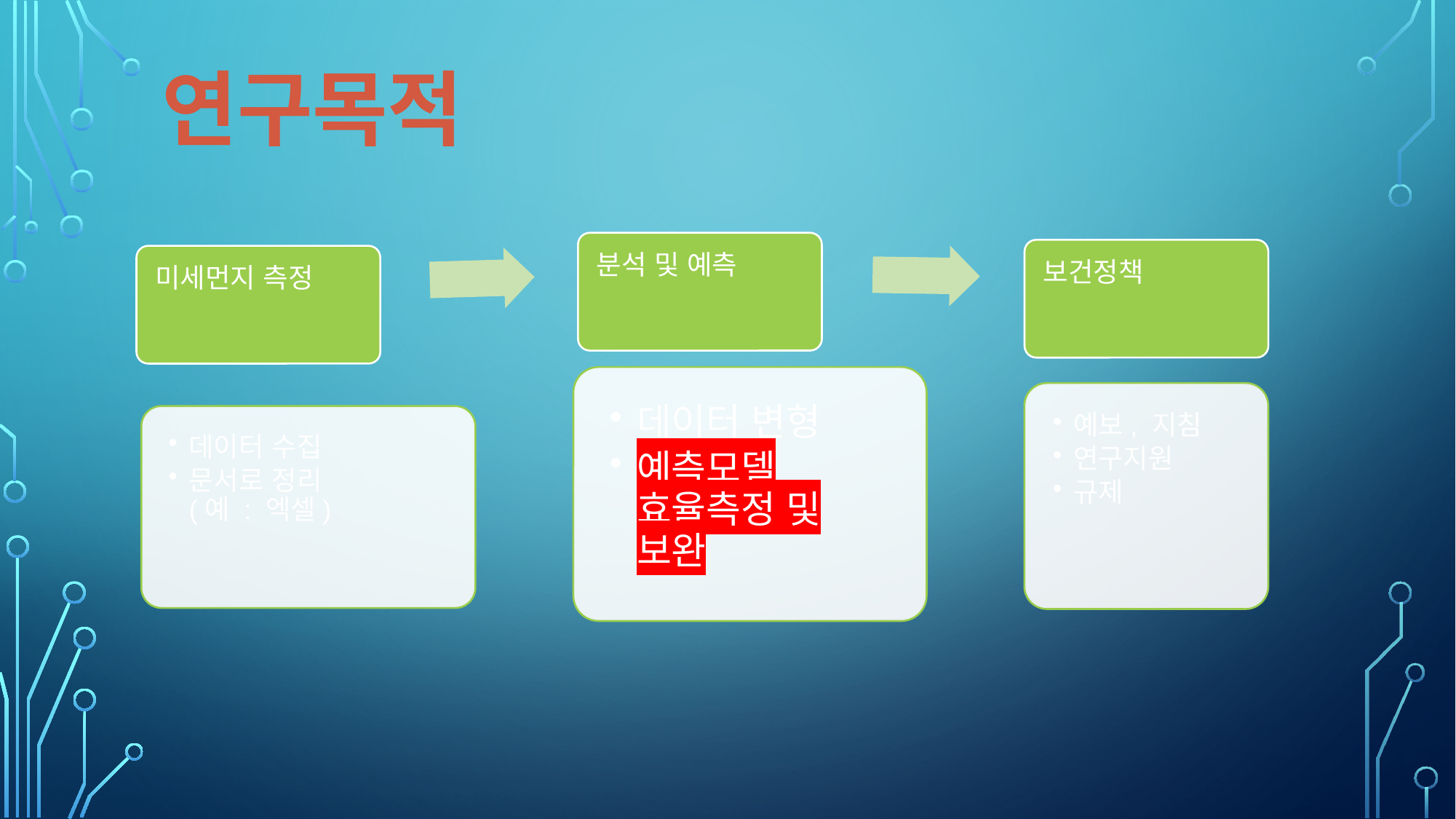

연구목적
미세먼지 측정
데이터 수집
문서로 정리             (예 : 엑셀)

분석 및 예측
데이터 변형
예측모델 효율측정 및 보완

보건정책
예보, 지침
연구지원
규제